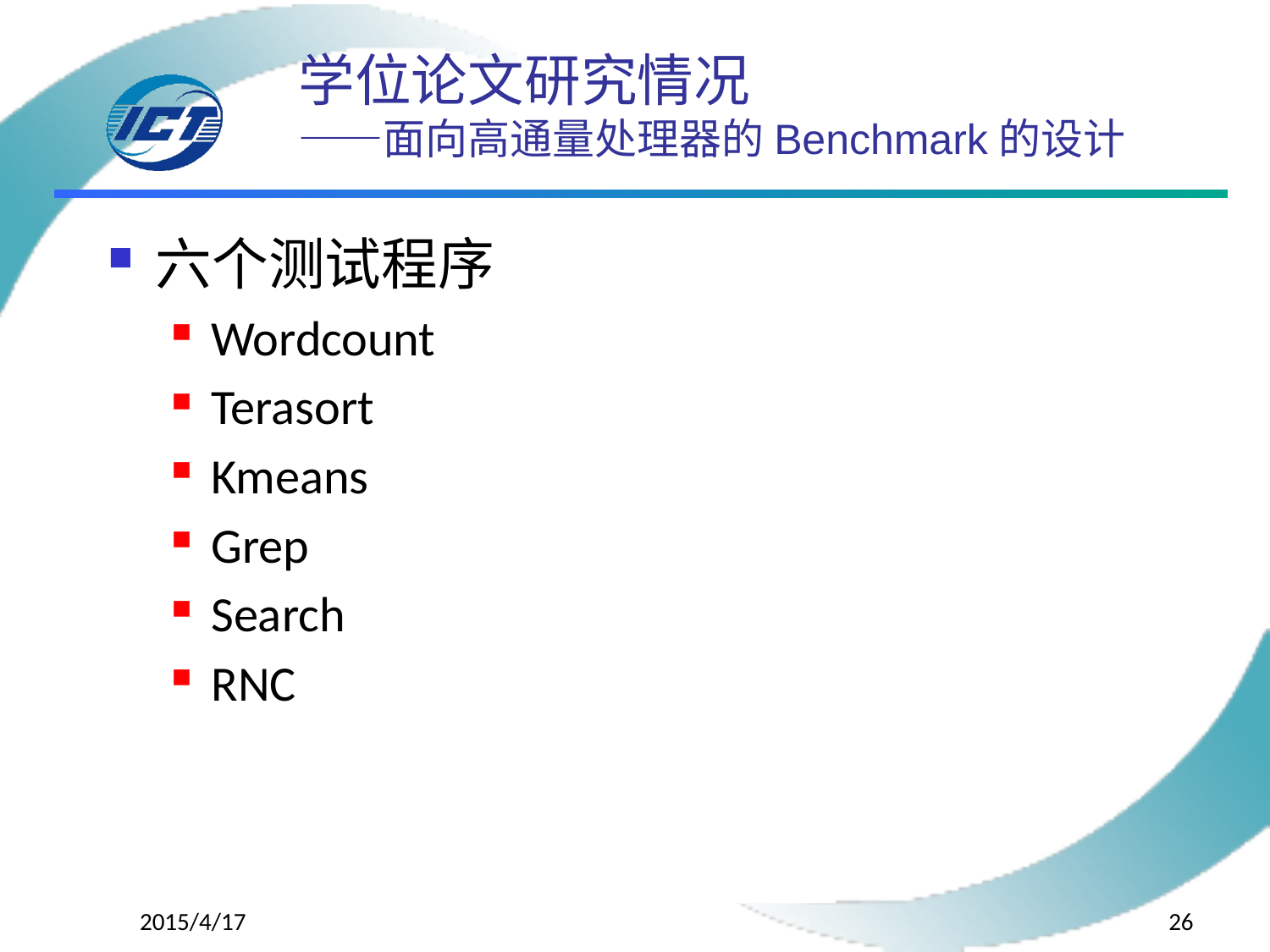

# 学位论文研究情况 ——面向高通量处理器的Benchmark的设计
六个测试程序
Wordcount
Terasort
Kmeans
Grep
Search
RNC
2015/4/17
26